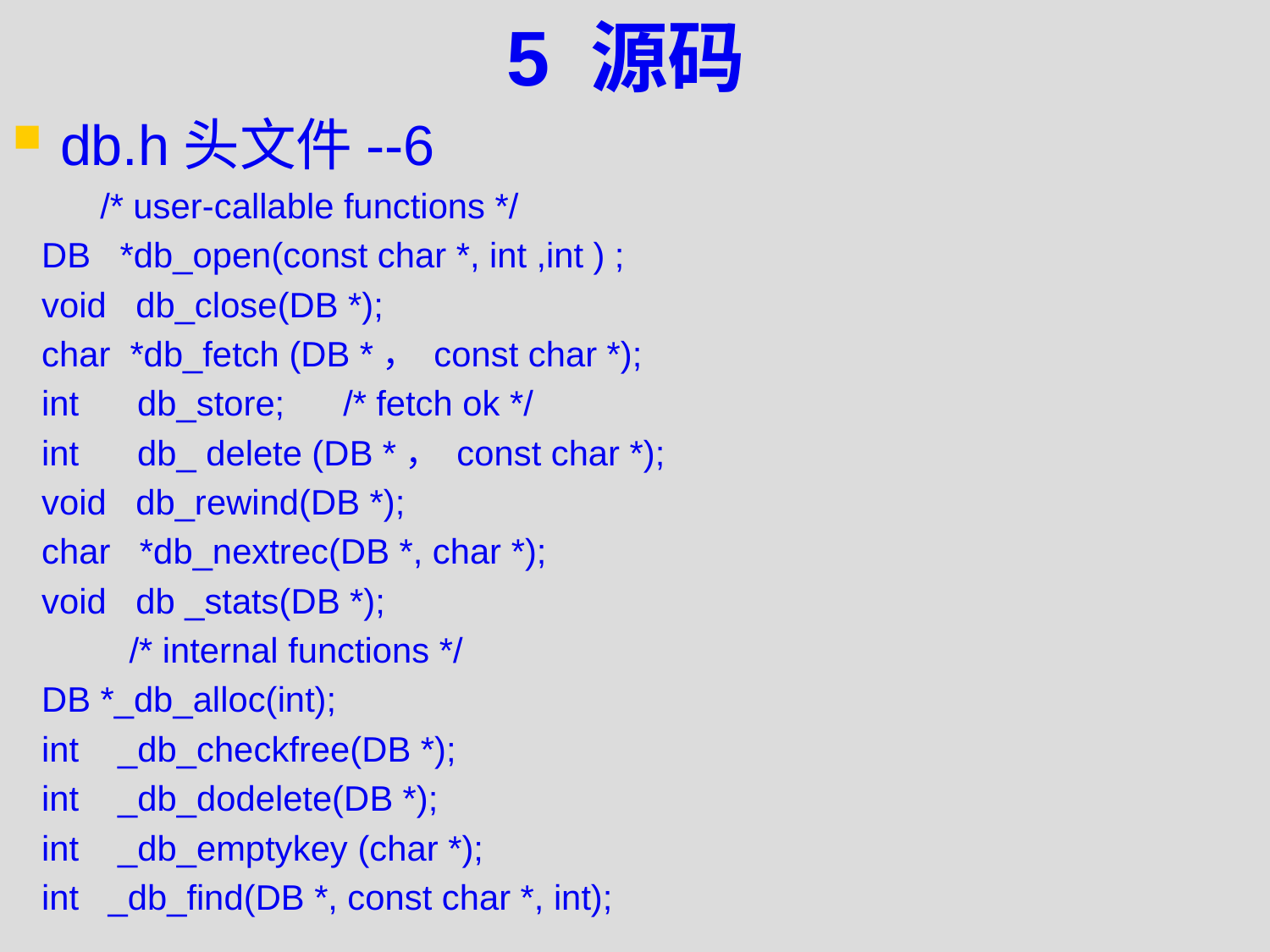

# 5 源码
db.h头文件--6
         /* user-callable functions */
   DB   *db_open(const char *, int ,int ) ;
   void   db_close(DB *);
   char  *db_fetch (DB *， const char *);
   int      db_store;      /* fetch ok */
   int      db_ delete (DB *， const char *);
   void   db_rewind(DB *);
   char   *db_nextrec(DB *, char *);
   void   db _stats(DB *);
            /* internal functions */
   DB *_db_alloc(int);
   int    _db_checkfree(DB *);
   int    _db_dodelete(DB *);
   int    _db_emptykey (char *);
   int   _db_find(DB *, const char *, int);